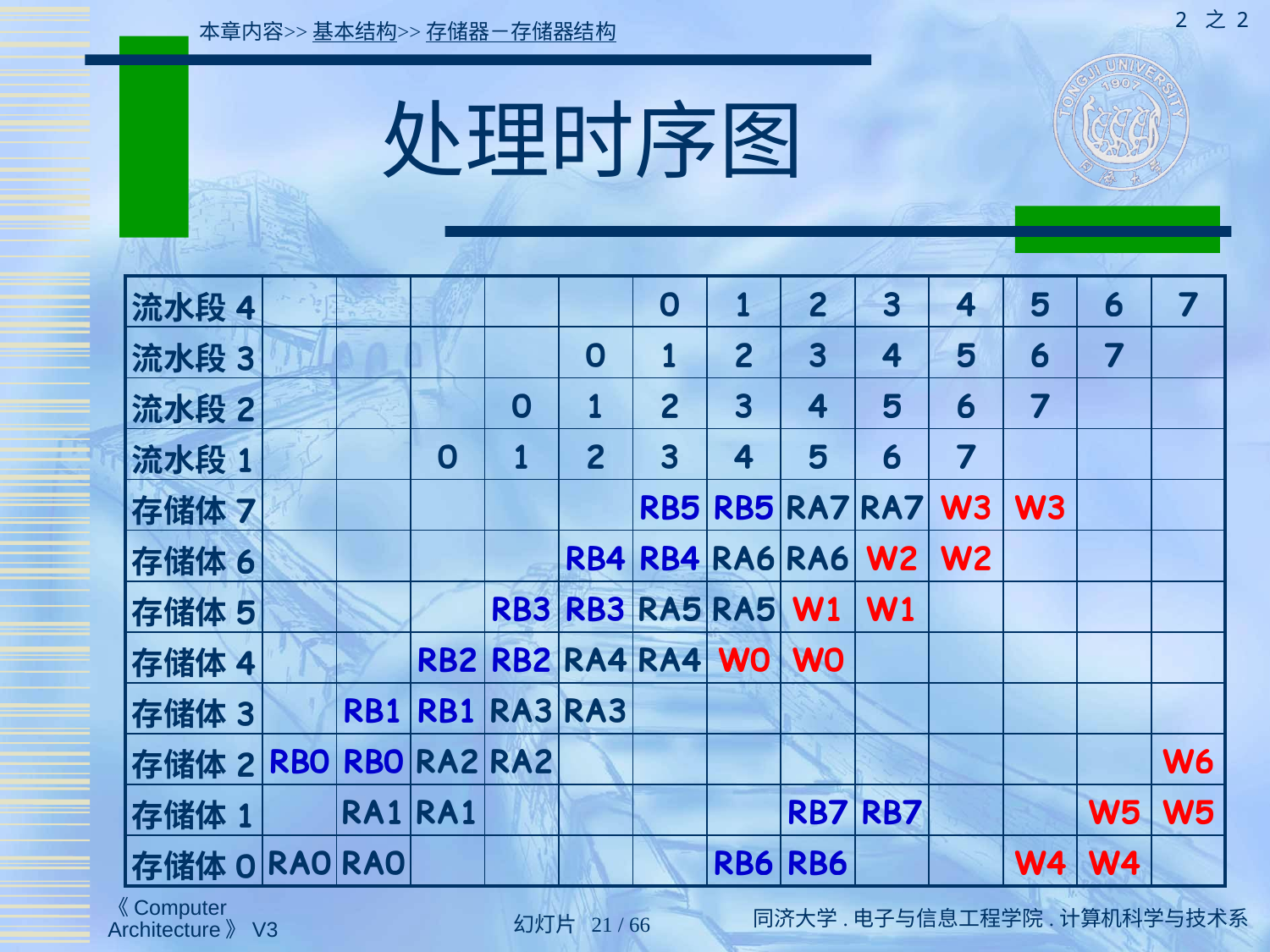

2 之 2
本章内容>>基本结构>>存储器－存储器结构
# 处理时序图
| 流水段4 |  |  |  |  |  | 0 | 1 | 2 | 3 | 4 | 5 | 6 | 7 |
| --- | --- | --- | --- | --- | --- | --- | --- | --- | --- | --- | --- | --- | --- |
| 流水段3 |  |  |  |  | 0 | 1 | 2 | 3 | 4 | 5 | 6 | 7 |  |
| 流水段2 |  |  |  | 0 | 1 | 2 | 3 | 4 | 5 | 6 | 7 |  |  |
| 流水段1 |  |  | 0 | 1 | 2 | 3 | 4 | 5 | 6 | 7 |  |  |  |
| 存储体7 |  |  |  |  |  | RB5 | RB5 | RA7 | RA7 | W3 | W3 |  |  |
| 存储体6 |  |  |  |  | RB4 | RB4 | RA6 | RA6 | W2 | W2 |  |  |  |
| 存储体5 |  |  |  | RB3 | RB3 | RA5 | RA5 | W1 | W1 |  |  |  |  |
| 存储体4 |  |  | RB2 | RB2 | RA4 | RA4 | W0 | W0 |  |  |  |  |  |
| 存储体3 |  | RB1 | RB1 | RA3 | RA3 |  |  |  |  |  |  |  |  |
| 存储体2 | RB0 | RB0 | RA2 | RA2 |  |  |  |  |  |  |  |  | W6 |
| 存储体1 |  | RA1 | RA1 |  |  |  |  | RB7 | RB7 |  |  | W5 | W5 |
| 存储体0 | RA0 | RA0 |  |  |  |  | RB6 | RB6 |  |  | W4 | W4 |  |